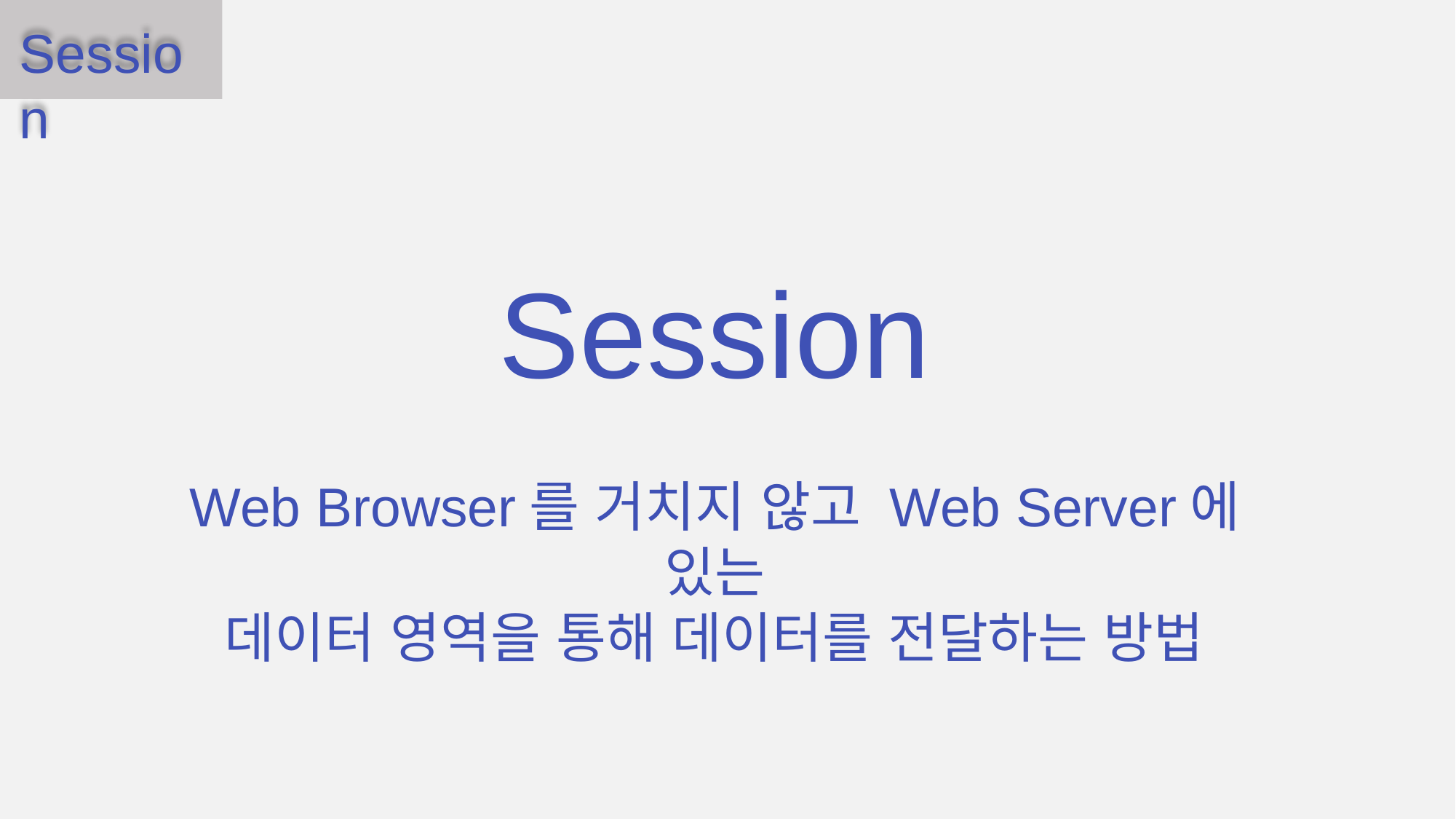

Session
Session
Web Browser를 거치지 않고 Web Server에 있는
데이터 영역을 통해 데이터를 전달하는 방법